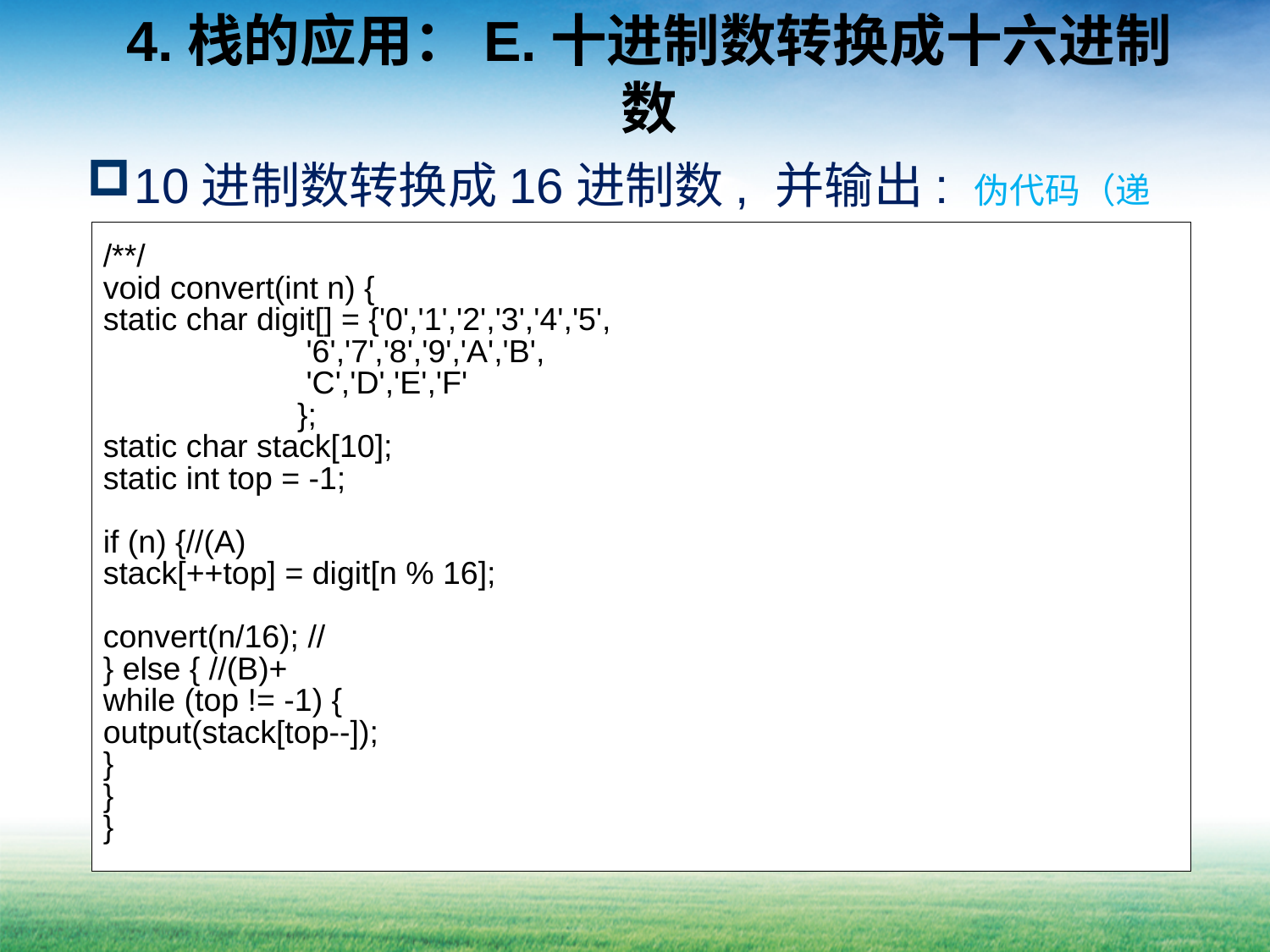

# 4.栈的应用：E.十进制数转换成十六进制数
10进制数转换成16进制数, 并输出: 伪代码（递归）